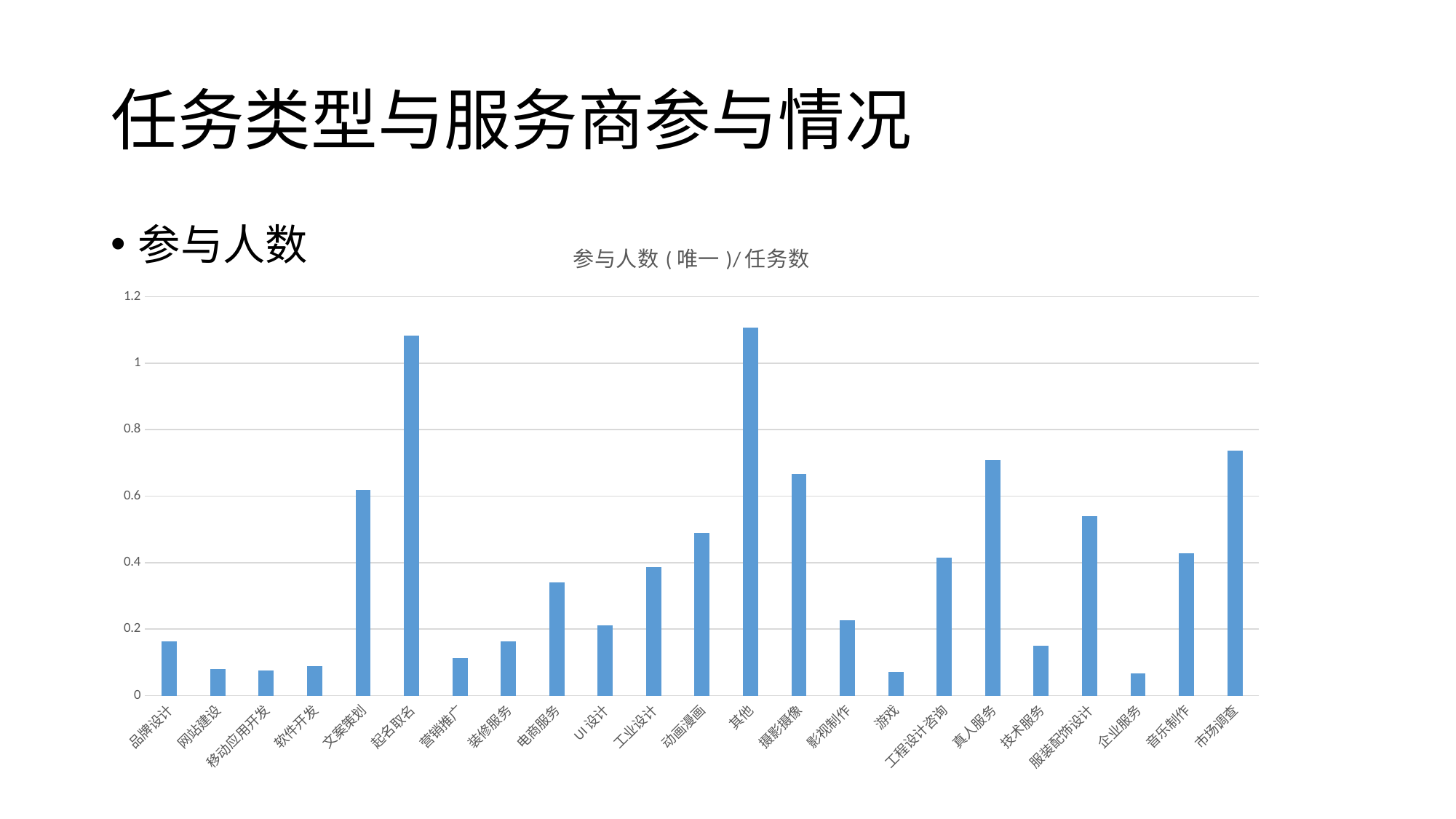

# 任务类型与服务商参与情况
参与人数

### Chart:

| Category | 参与人数(唯一)/任务数 |
|---|---|
| 品牌设计 | 0.163309068337001 |
| 网站建设 | 0.0788141720896601 |
| 移动应用开发 | 0.0758489368454459 |
| 软件开发 | 0.0890095055964902 |
| 文案策划 | 0.61948004982521 |
| 起名取名 | 1.082175925925926 |
| 营销推广 | 0.113307499877373 |
| 装修服务 | 0.162974064902906 |
| 电商服务 | 0.339348738096824 |
| UI设计 | 0.211597435182604 |
| 工业设计 | 0.385821765391544 |
| 动画漫画 | 0.488591916558018 |
| 其他 | 1.106283662477558 |
| 摄影摄像 | 0.665870307167235 |
| 影视制作 | 0.226708617374585 |
| 游戏 | 0.0708487084870849 |
| 工程设计咨询 | 0.415139737183046 |
| 真人服务 | 0.7074122236671 |
| 技术服务 | 0.149907321594069 |
| 服装配饰设计 | 0.540106951871658 |
| 企业服务 | 0.0661375661375661 |
| 音乐制作 | 0.428327645051194 |
| 市场调查 | 0.735966735966736 |